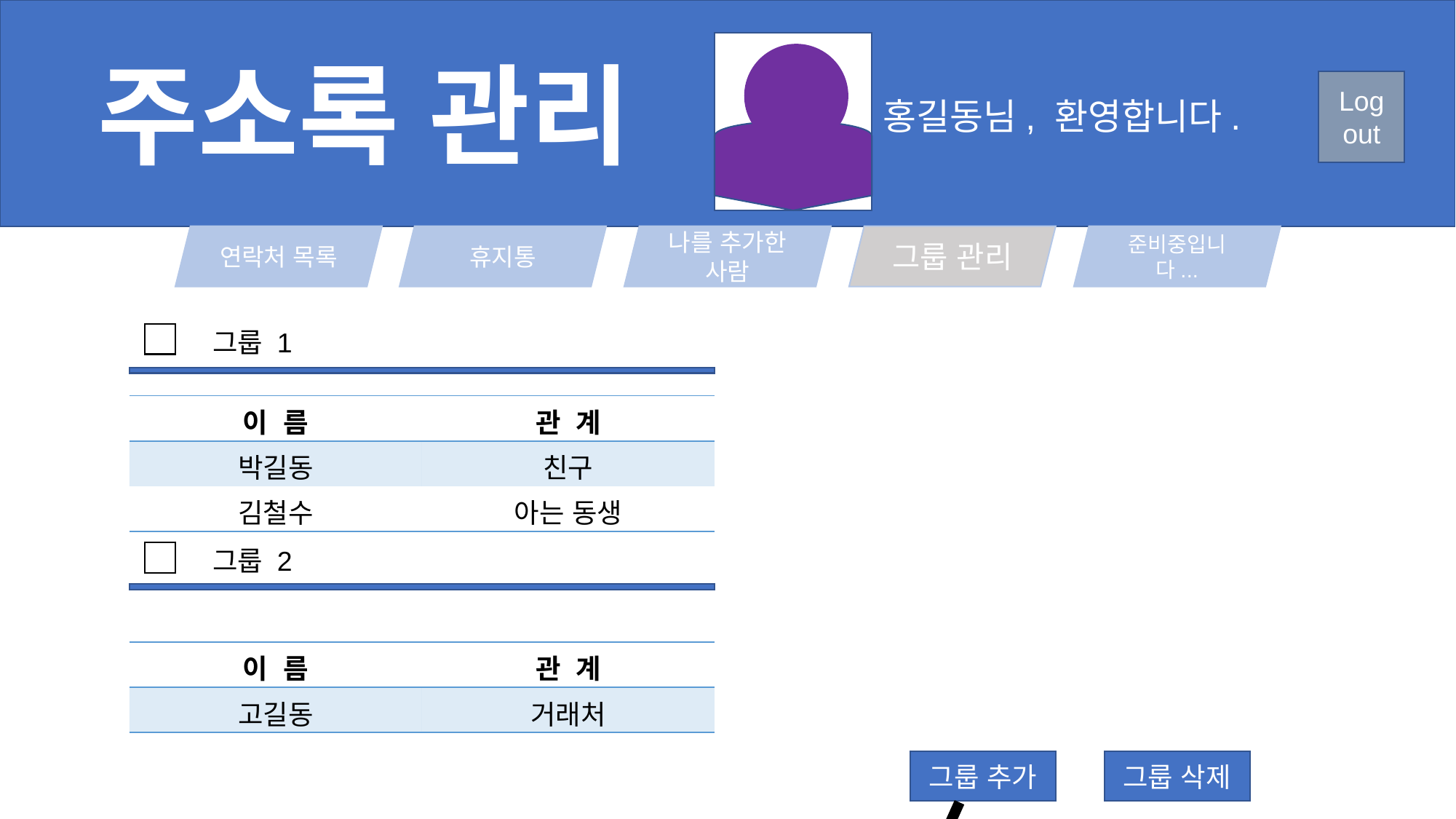

주소록 관리

Log
out

홍길동님, 환영합니다.
연락처 목록
휴지통
나를 추가한 사람
그룹 관리
준비중입니다...
그룹 1

| 이 름 | 관 계 |
| --- | --- |
| 박길동 | 친구 |
| 김철수 | 아는 동생 |
그룹 2

| 이 름 | 관 계 |
| --- | --- |
| 고길동 | 거래처 |
그룹 추가
그룹 삭제

그룹

추  가
취  소